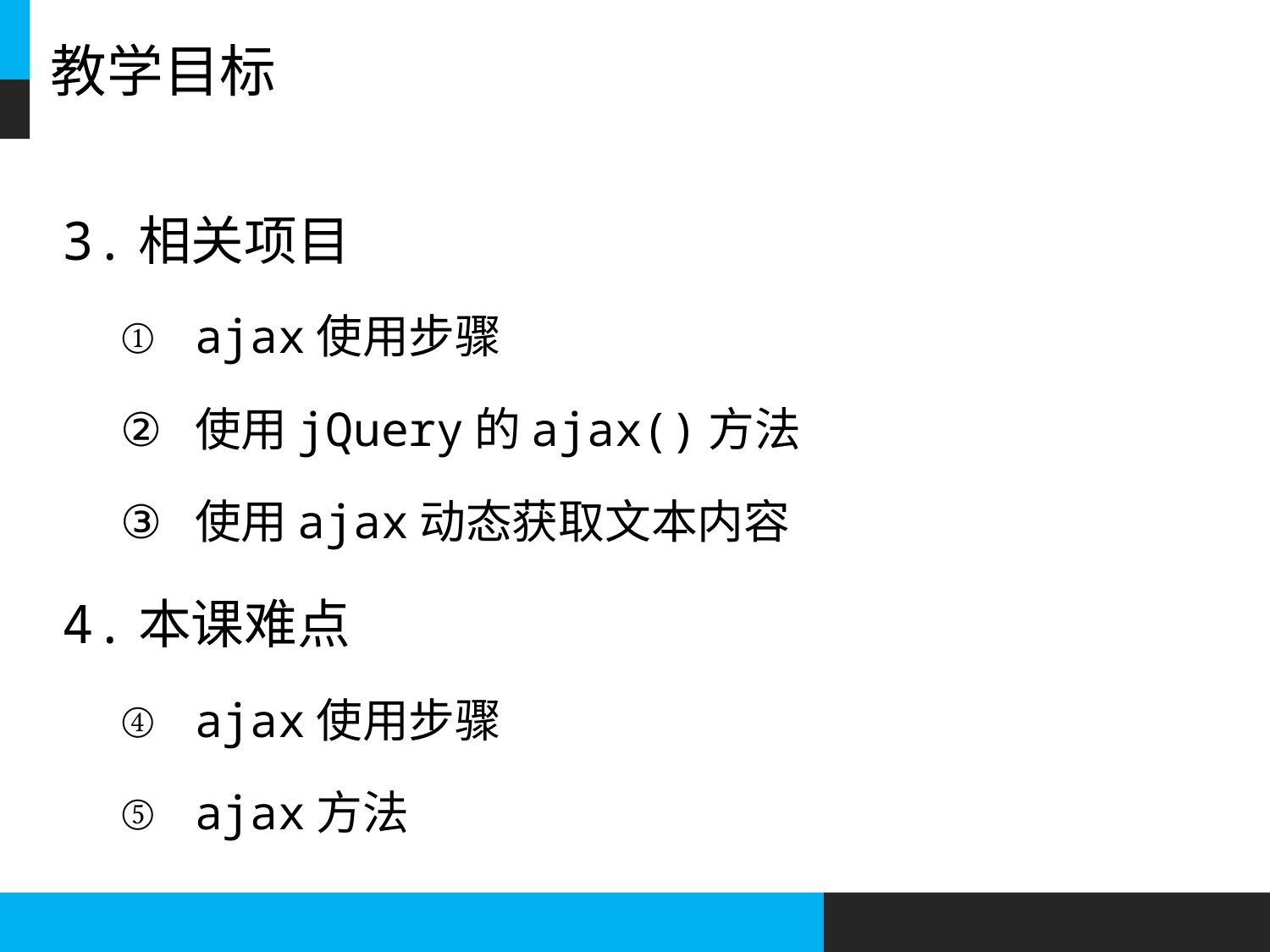

# 教学目标
3.相关项目
ajax使用步骤
使用jQuery的ajax()方法
使用ajax动态获取文本内容
4.本课难点
ajax使用步骤
ajax方法